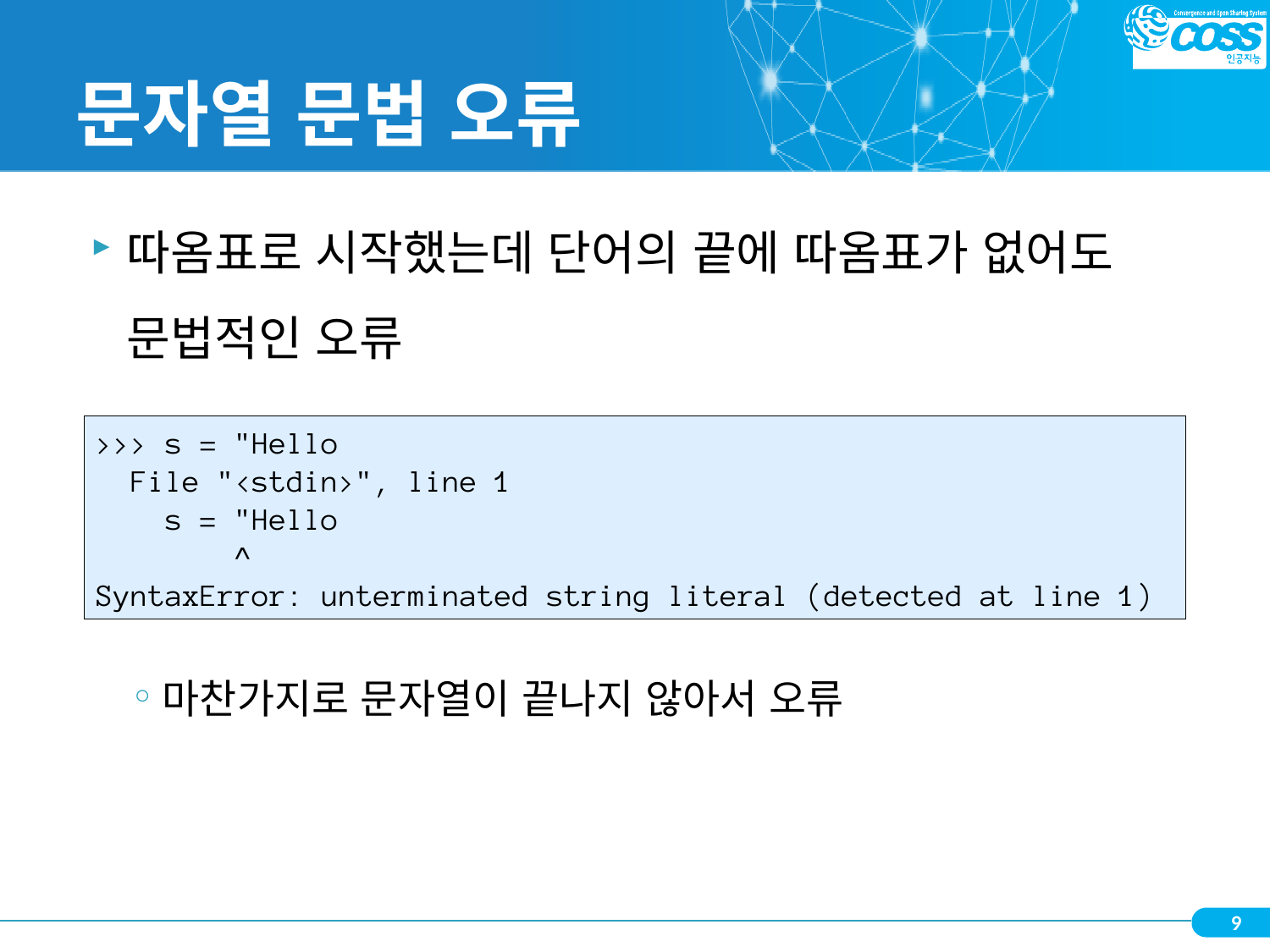

# 문자열 문법 오류
따옴표로 시작했는데 단어의 끝에 따옴표가 없어도 문법적인 오류

마찬가지로 문자열이 끝나지 않아서 오류
>>> s = "Hello
  File "<stdin>", line 1
    s = "Hello
        ^
SyntaxError: unterminated string literal (detected at line 1)